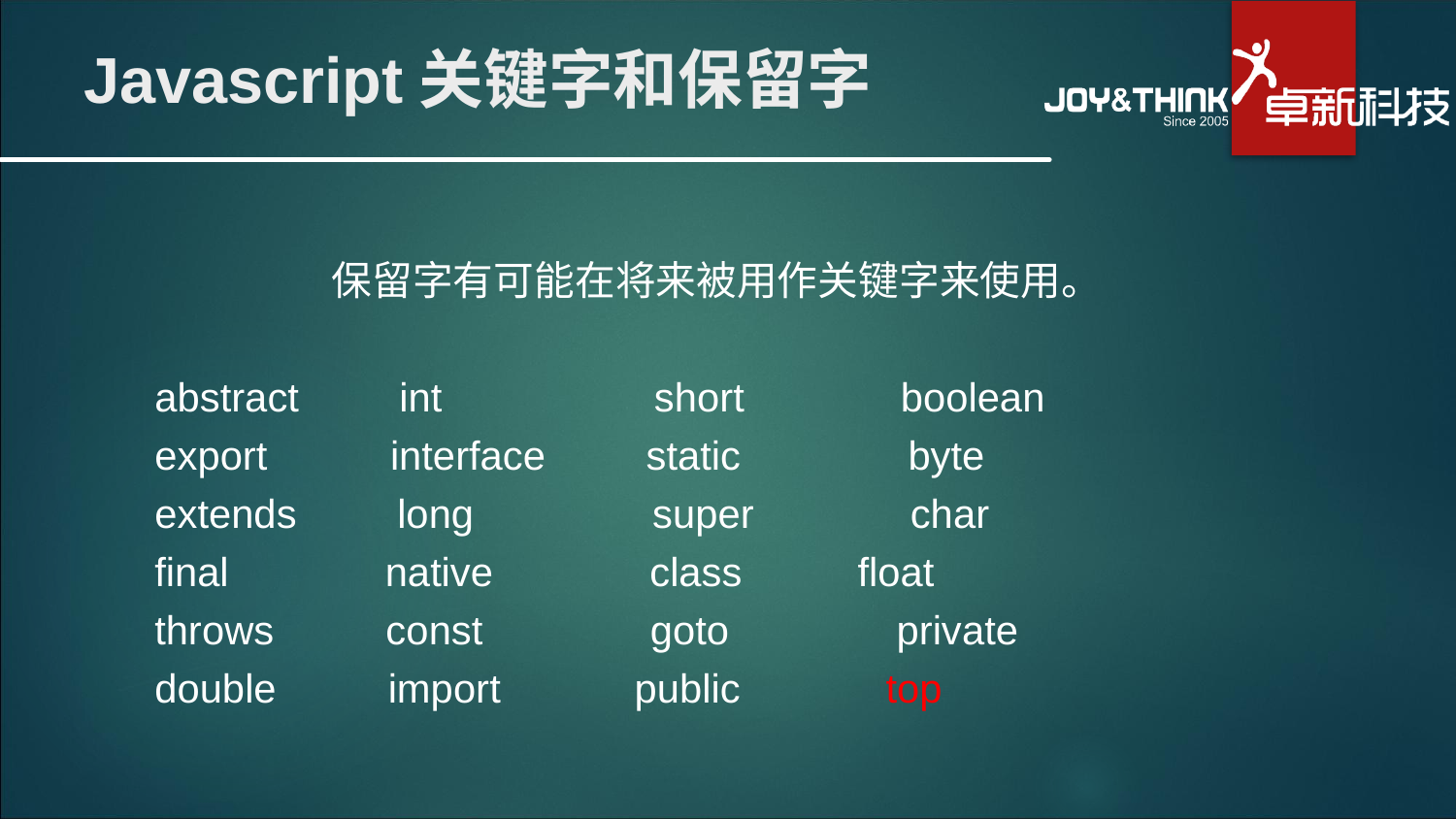

# Javascript关键字和保留字
保留字有可能在将来被用作关键字来使用。

abstract         int                   short              boolean
export           interface         static               byte
extends         long                super              char
final              native              class	       float
throws          const               goto               private
double          import            public             top